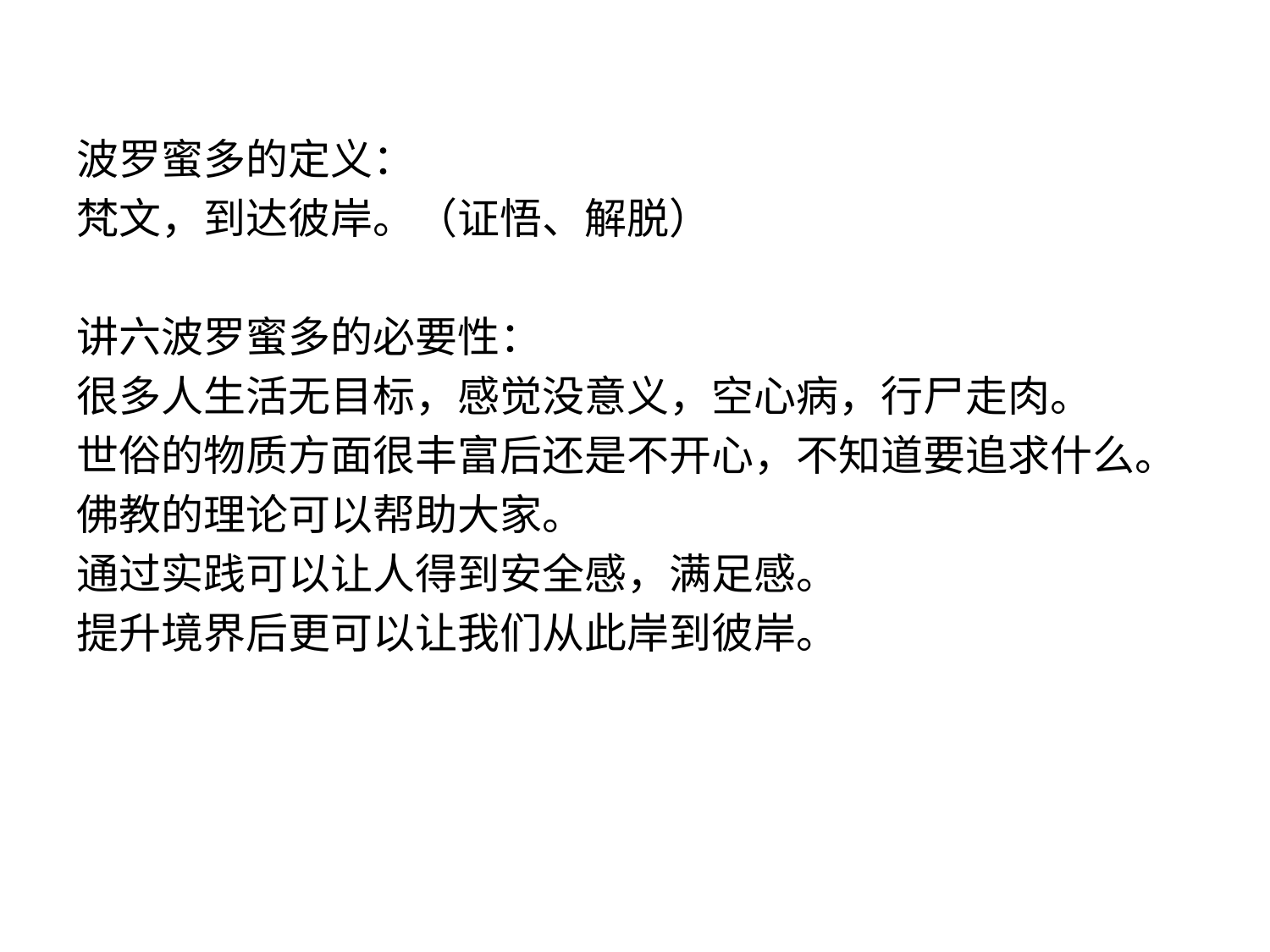

#
波罗蜜多的定义：
梵文，到达彼岸。（证悟、解脱）

讲六波罗蜜多的必要性：
很多人生活无目标，感觉没意义，空心病，行尸走肉。
世俗的物质方面很丰富后还是不开心，不知道要追求什么。
佛教的理论可以帮助大家。
通过实践可以让人得到安全感，满足感。
提升境界后更可以让我们从此岸到彼岸。